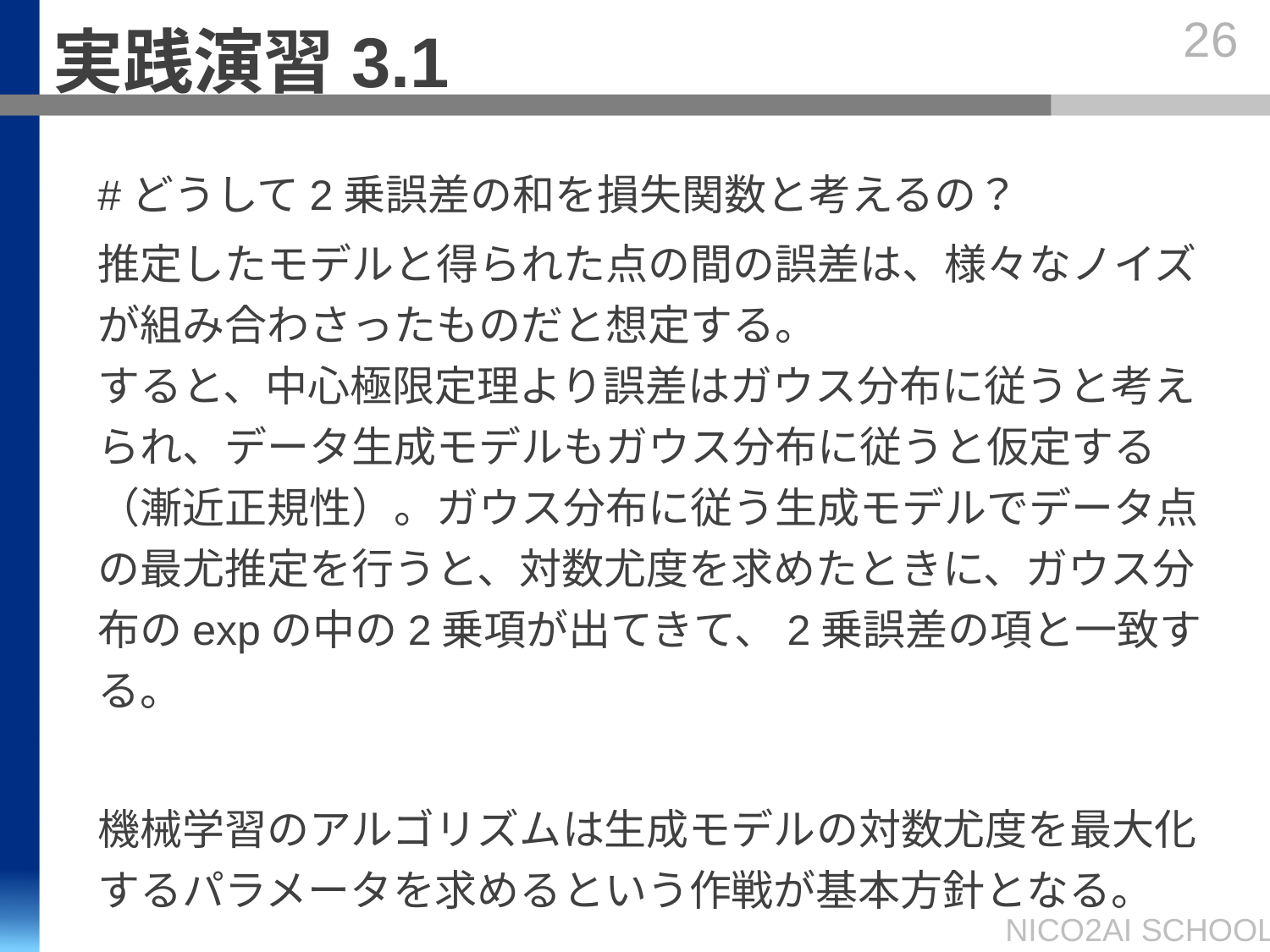

# 実践演習3.1
26
#どうして2乗誤差の和を損失関数と考えるの？
推定したモデルと得られた点の間の誤差は、様々なノイズが組み合わさったものだと想定する。
すると、中心極限定理より誤差はガウス分布に従うと考えられ、データ生成モデルもガウス分布に従うと仮定する（漸近正規性）。ガウス分布に従う生成モデルでデータ点の最尤推定を行うと、対数尤度を求めたときに、ガウス分布のexpの中の2乗項が出てきて、2乗誤差の項と一致する。

機械学習のアルゴリズムは生成モデルの対数尤度を最大化するパラメータを求めるという作戦が基本方針となる。